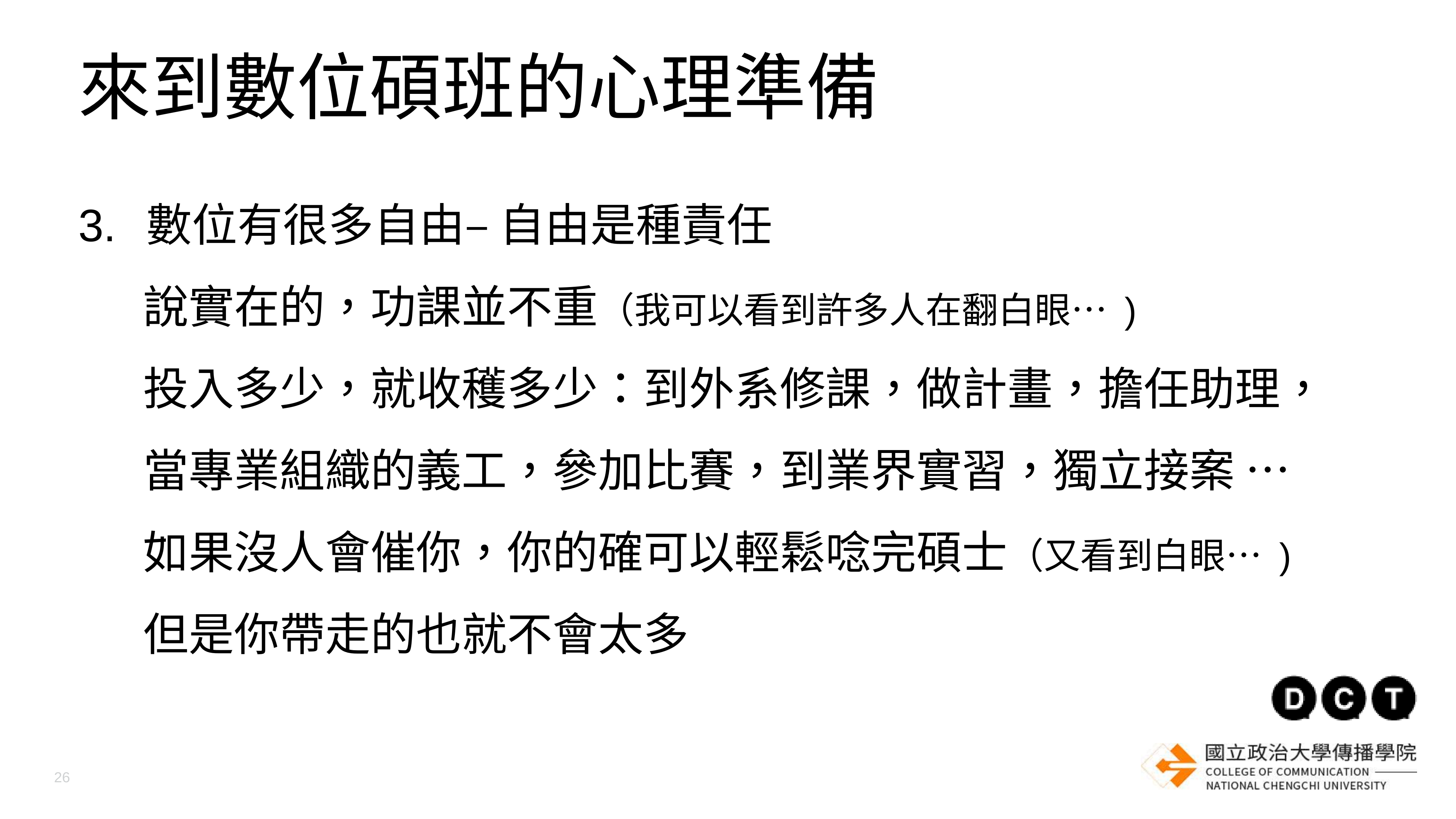

來到數位碩班的心理準備
數位有很多自由– 自由是種責任
說實在的，功課並不重（我可以看到許多人在翻白眼… )
投入多少，就收穫多少：到外系修課，做計畫，擔任助理，當專業組織的義工，參加比賽，到業界實習，獨立接案 …
如果沒人會催你，你的確可以輕鬆唸完碩士（又看到白眼… )
但是你帶走的也就不會太多